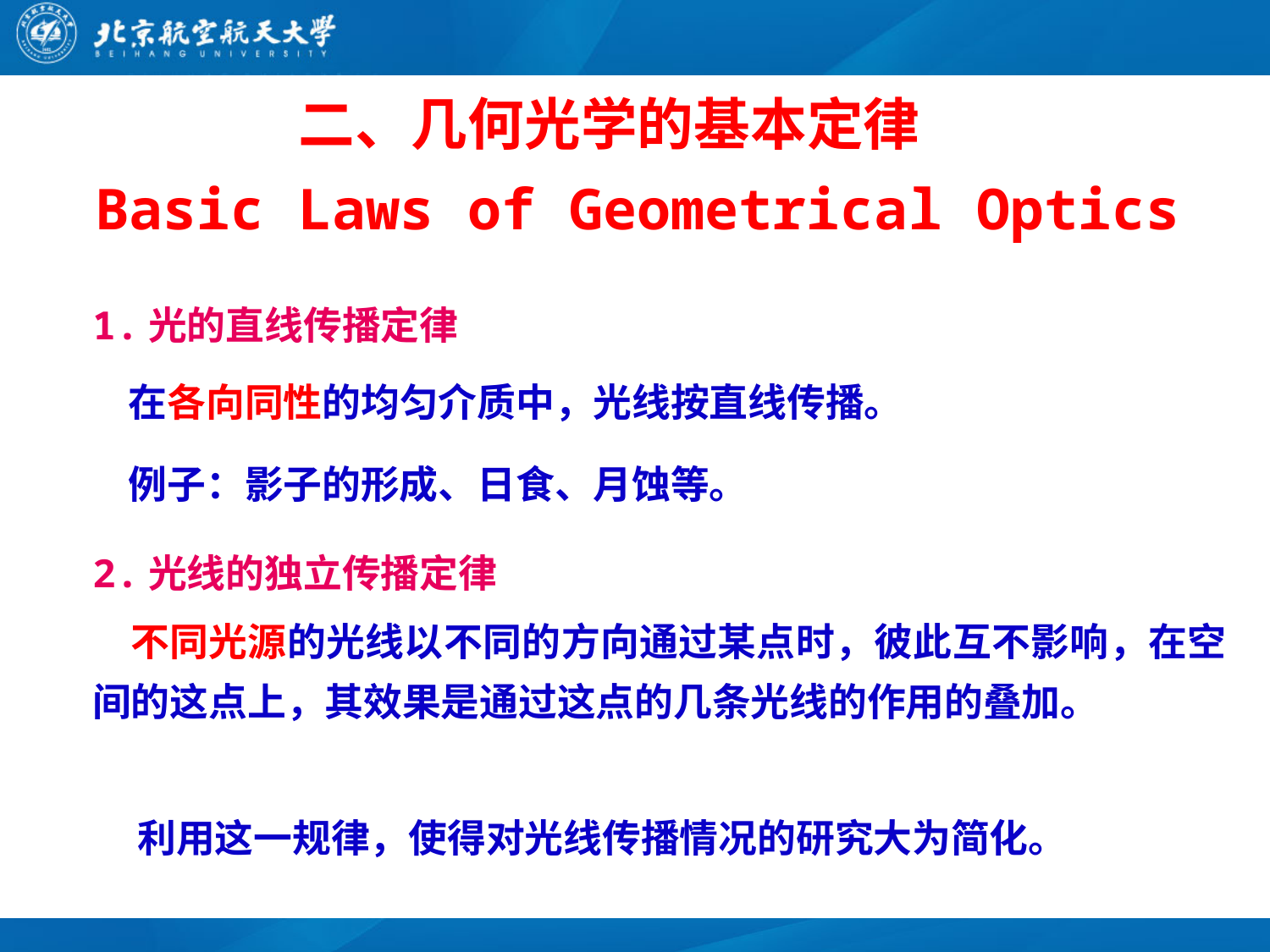

# 二、几何光学的基本定律　 Basic Laws of Geometrical Optics
1.光的直线传播定律
   在各向同性的均匀介质中，光线按直线传播。
   例子：影子的形成、日食、月蚀等。
2.光线的独立传播定律
   不同光源的光线以不同的方向通过某点时，彼此互不影响，在空间的这点上，其效果是通过这点的几条光线的作用的叠加。

    利用这一规律，使得对光线传播情况的研究大为简化。